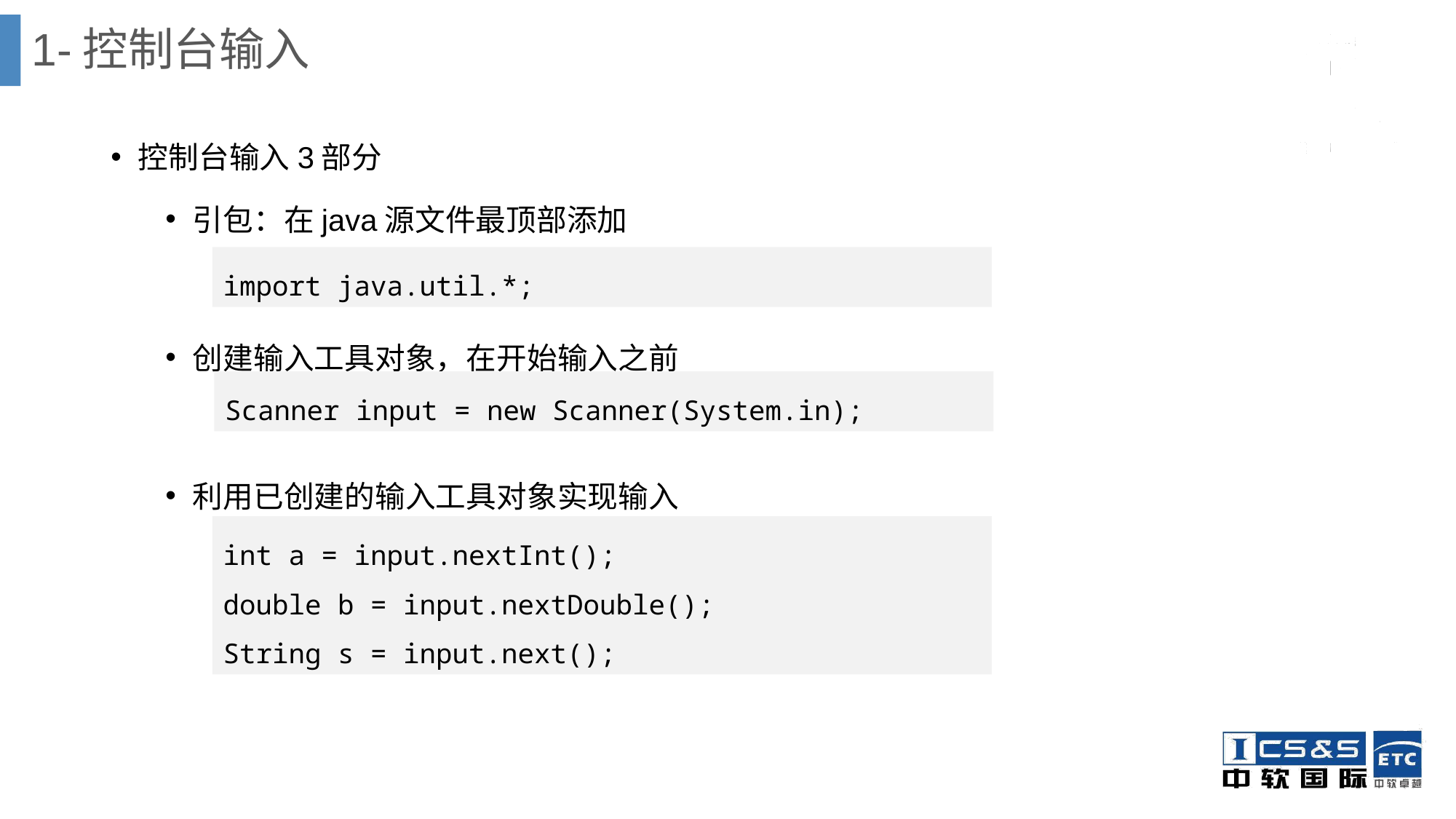

# 1-控制台输入
控制台输入3部分
引包：在java源文件最顶部添加

创建输入工具对象，在开始输入之前

利用已创建的输入工具对象实现输入
import java.util.*;
Scanner input = new Scanner(System.in);
int a = input.nextInt();
double b = input.nextDouble();
String s = input.next();